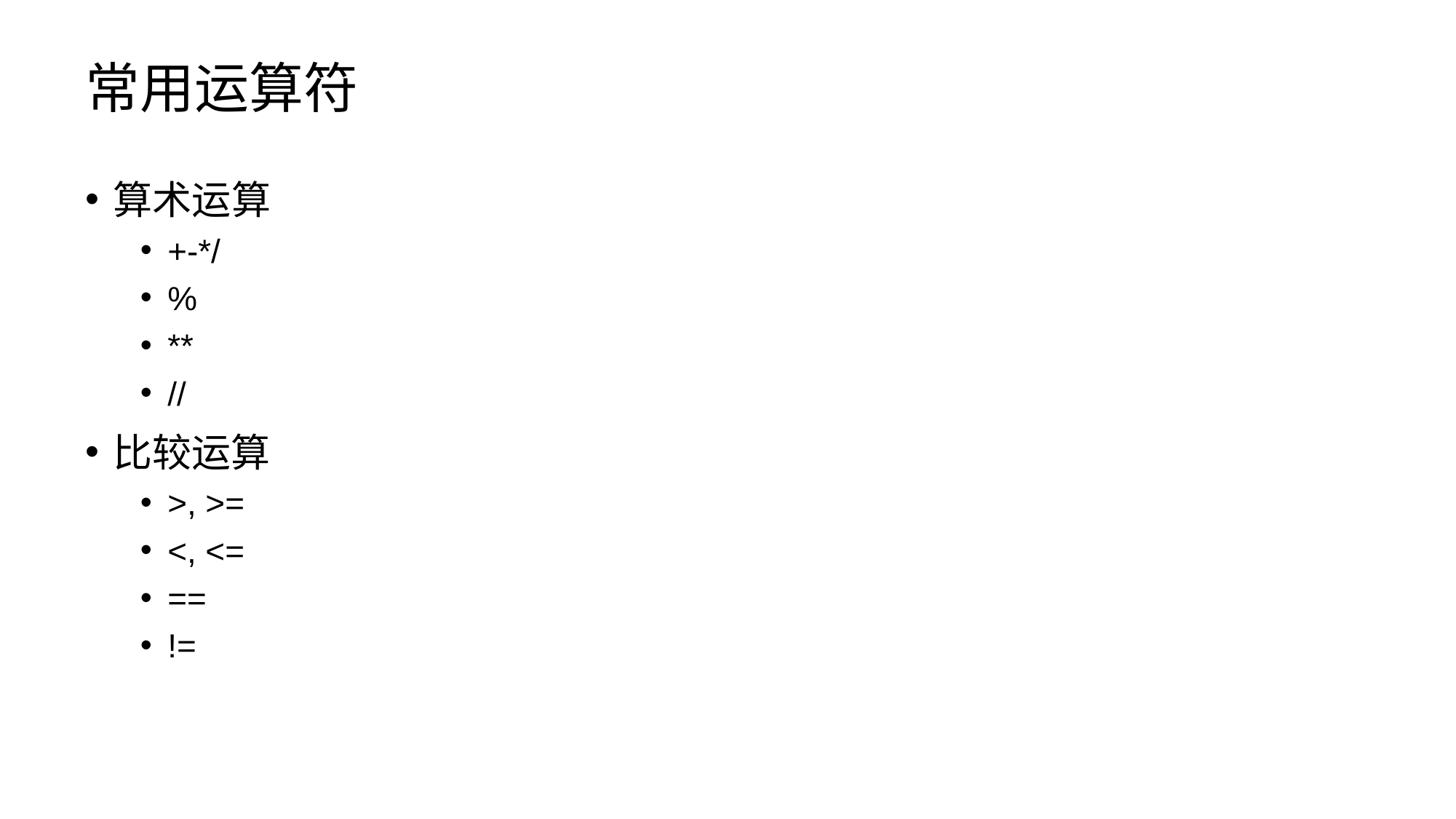

# 常用运算符
算术运算
+-*/
%
**
//
比较运算
>, >=
<, <=
==
!=